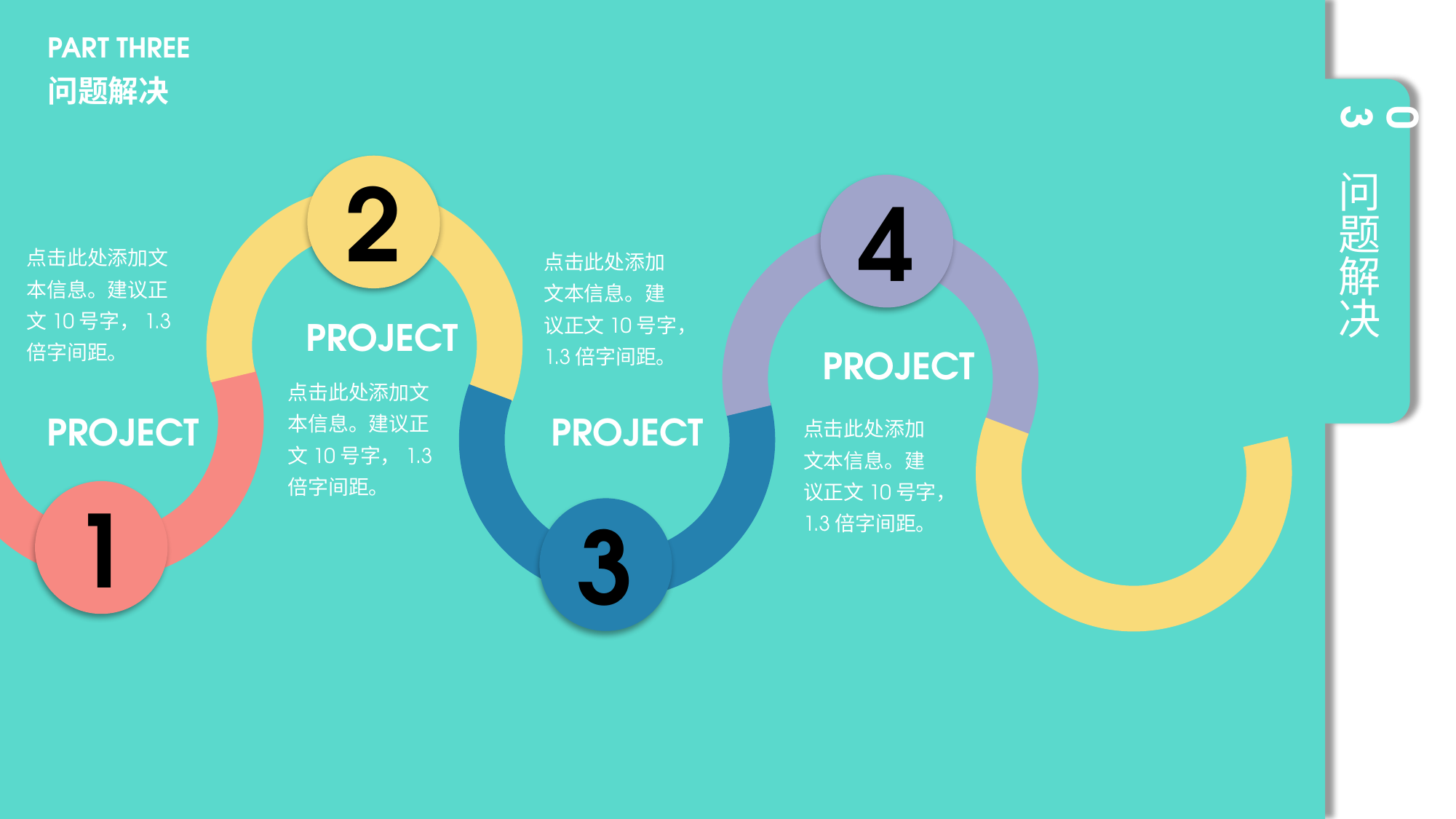

PART THREE
问题解决
03
2
问题解决
4

点击此处添加文本信息。建议正文10号字，1.3倍字间距。
点击此处添加文本信息。建议正文10号字，1.3倍字间距。

PROJECT

PROJECT
点击此处添加文本信息。建议正文10号字，1.3倍字间距。
点击此处添加文本信息。建议正文10号字，1.3倍字间距。
PROJECT
PROJECT
1
3